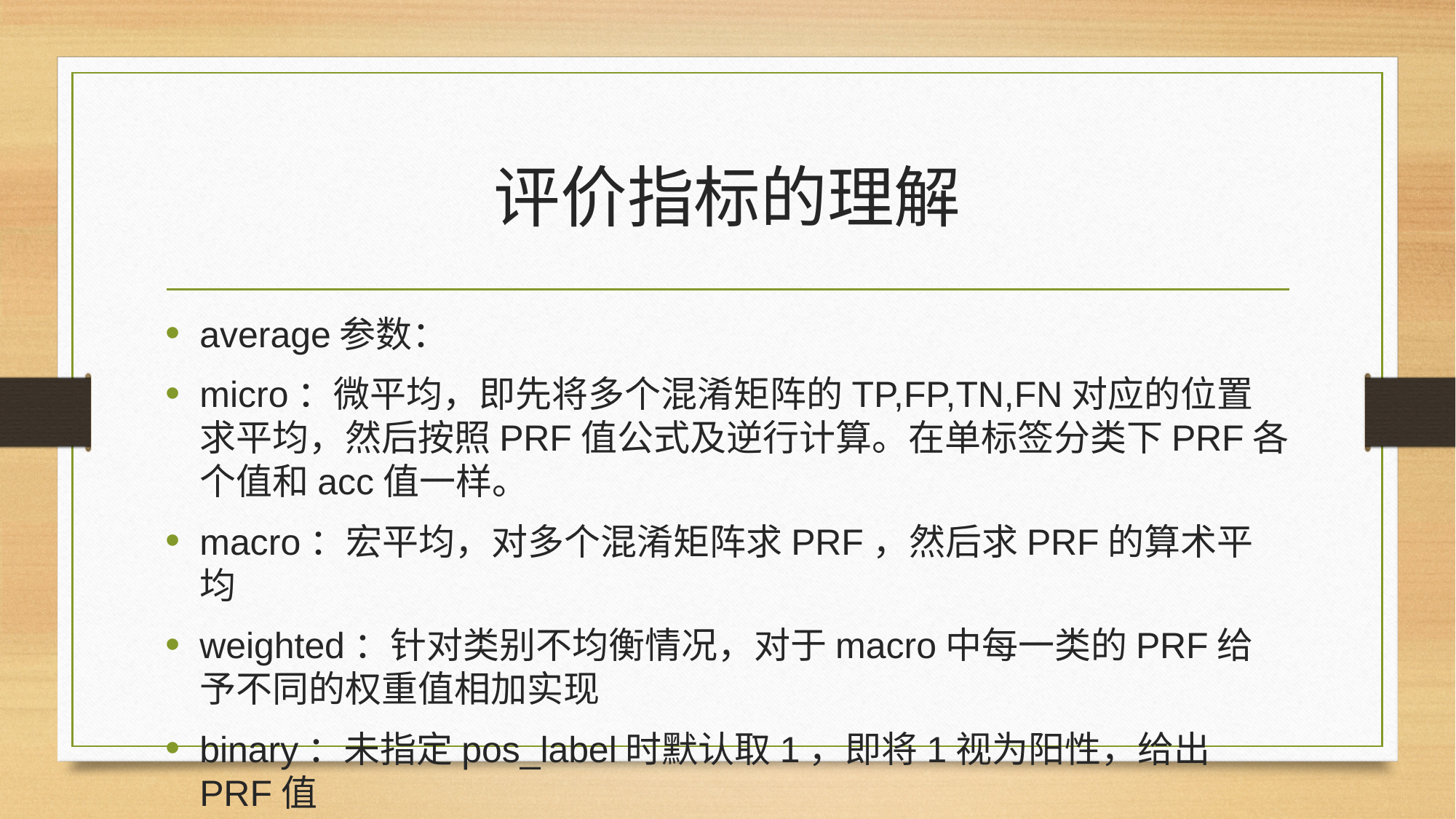

# 评价指标的理解
average参数：
micro：微平均，即先将多个混淆矩阵的TP,FP,TN,FN对应的位置求平均，然后按照PRF值公式及逆行计算。在单标签分类下PRF各个值和acc值一样。
macro：宏平均，对多个混淆矩阵求PRF，然后求PRF的算术平均
weighted：针对类别不均衡情况，对于macro中每一类的PRF给予不同的权重值相加实现
binary：未指定pos_label时默认取1，即将1视为阳性，给出PRF值